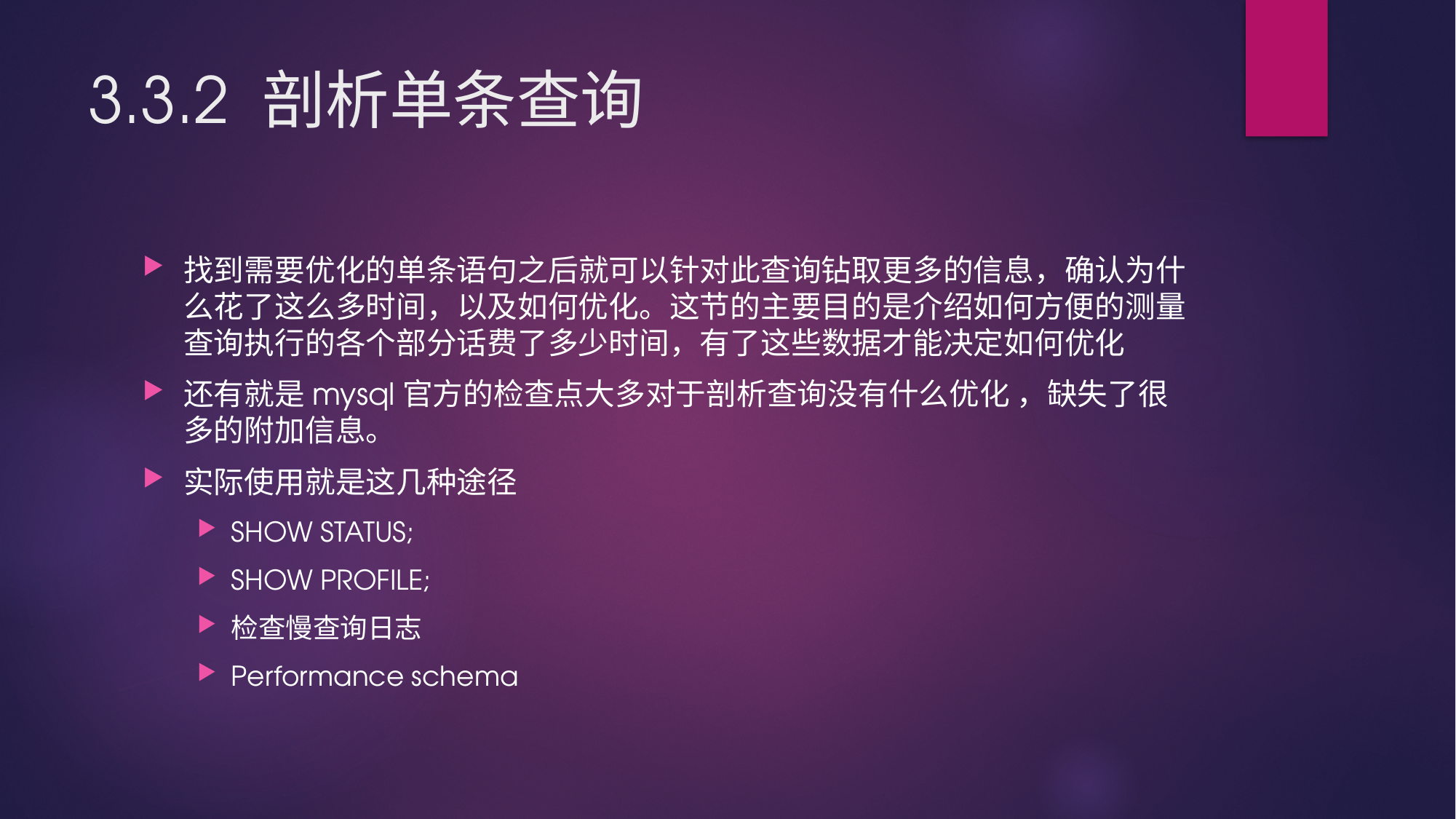

# 3.3.2 剖析单条查询
找到需要优化的单条语句之后就可以针对此查询钻取更多的信息，确认为什么花了这么多时间，以及如何优化。这节的主要目的是介绍如何方便的测量查询执行的各个部分话费了多少时间，有了这些数据才能决定如何优化
还有就是mysql官方的检查点大多对于剖析查询没有什么优化 ，缺失了很多的附加信息。
实际使用就是这几种途径
SHOW STATUS;
SHOW PROFILE;
检查慢查询日志
Performance schema